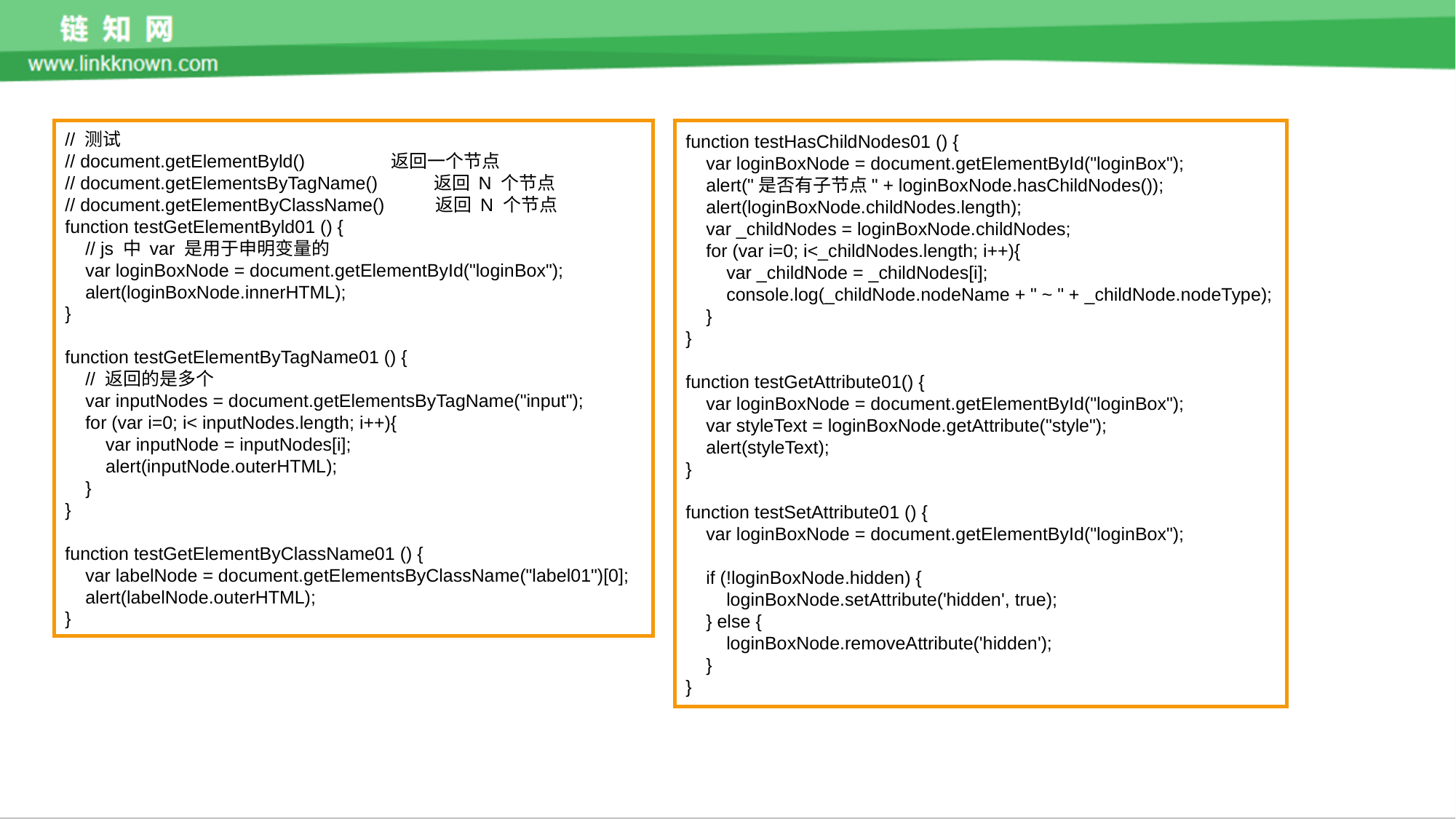

// 测试
// document.getElementByld()                返回一个节点
// document.getElementsByTagName()          返回 N 个节点
// document.getElementByClassName()         返回 N 个节点
function testGetElementByld01 () {
    // js 中 var 是用于申明变量的
    var loginBoxNode = document.getElementById("loginBox");
    alert(loginBoxNode.innerHTML);
}

function testGetElementByTagName01 () {
    // 返回的是多个
    var inputNodes = document.getElementsByTagName("input");
    for (var i=0; i< inputNodes.length; i++){
        var inputNode = inputNodes[i];
        alert(inputNode.outerHTML);
    }
}

function testGetElementByClassName01 () {
    var labelNode = document.getElementsByClassName("label01")[0];
    alert(labelNode.outerHTML);
}
function testHasChildNodes01 () {
    var loginBoxNode = document.getElementById("loginBox");
    alert("是否有子节点" + loginBoxNode.hasChildNodes());
    alert(loginBoxNode.childNodes.length);
    var _childNodes = loginBoxNode.childNodes;
    for (var i=0; i<_childNodes.length; i++){
        var _childNode = _childNodes[i];
        console.log(_childNode.nodeName + " ~ " + _childNode.nodeType);
    }
}

function testGetAttribute01() {
    var loginBoxNode = document.getElementById("loginBox");
    var styleText = loginBoxNode.getAttribute("style");
    alert(styleText);
}

function testSetAttribute01 () {
    var loginBoxNode = document.getElementById("loginBox");

    if (!loginBoxNode.hidden) {
        loginBoxNode.setAttribute('hidden', true);
    } else {
        loginBoxNode.removeAttribute('hidden');
    }
}